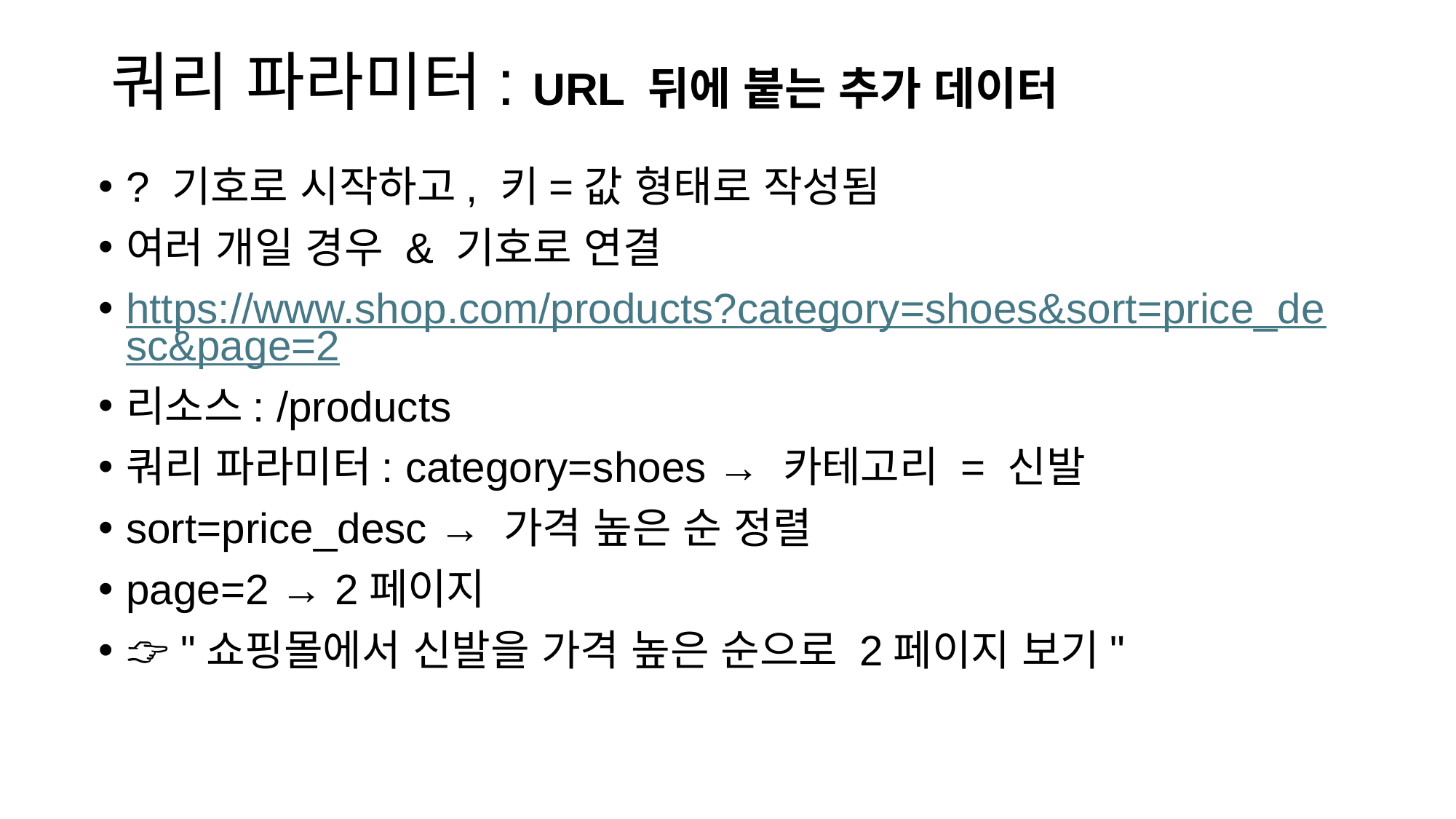

# 쿼리 파라미터: URL 뒤에 붙는 추가 데이터
? 기호로 시작하고, 키=값 형태로 작성됨
여러 개일 경우 & 기호로 연결
https://www.shop.com/products?category=shoes&sort=price_desc&page=2
리소스: /products
쿼리 파라미터: category=shoes → 카테고리 = 신발
sort=price_desc → 가격 높은 순 정렬
page=2 → 2페이지
👉 "쇼핑몰에서 신발을 가격 높은 순으로 2페이지 보기"